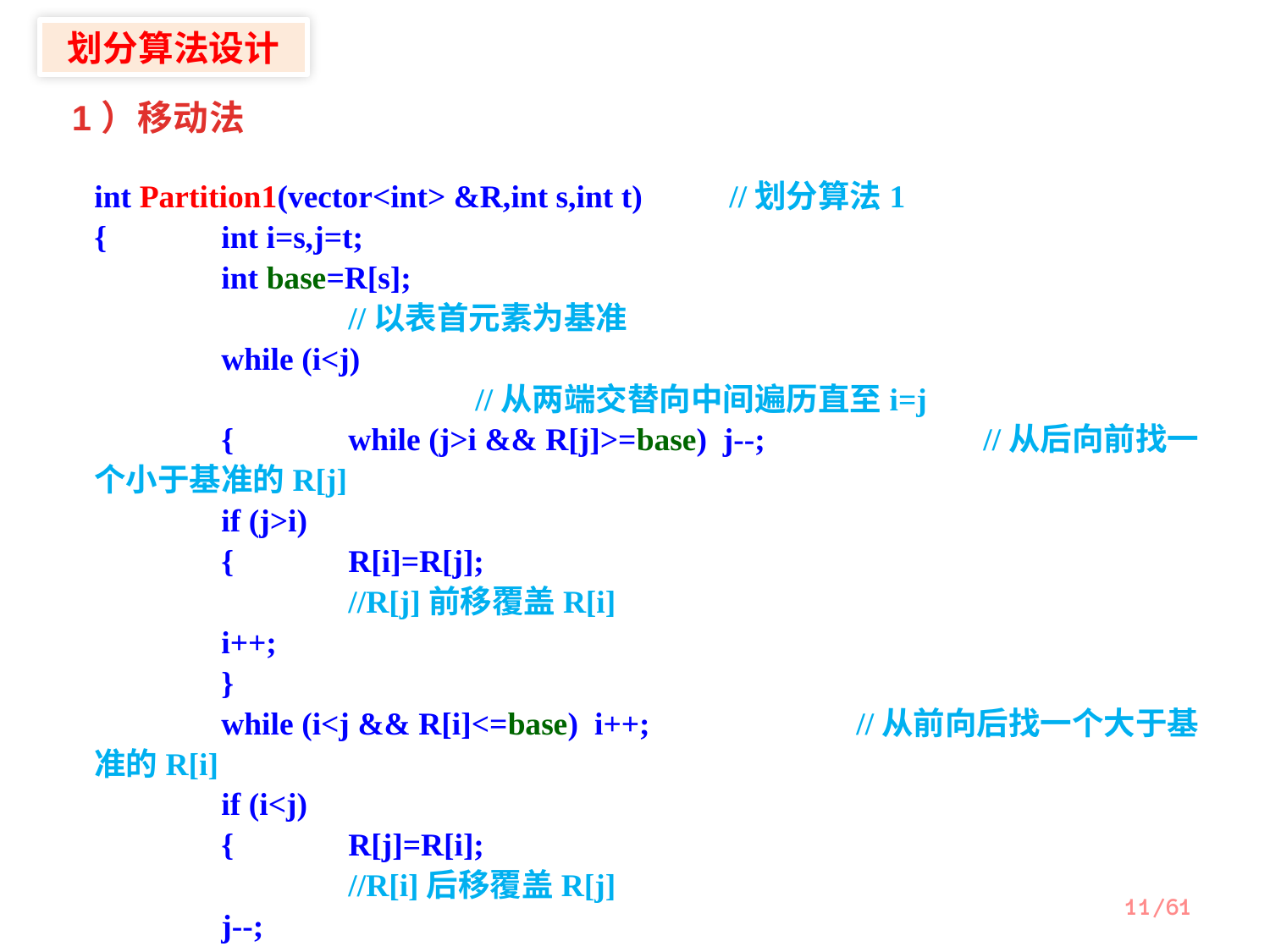

划分算法设计
1）移动法
int Partition1(vector<int> &R,int s,int t) 	//划分算法1
{   	int i=s,j=t;
    	int base=R[s]; 								//以表首元素为基准
    	while (i<j) 									//从两端交替向中间遍历直至i=j
    	{	while (j>i && R[j]>=base)  j--; 		//从后向前找一个小于基准的R[j]
         	if (j>i)
         	{	R[i]=R[j]; 							//R[j]前移覆盖R[i]
              	i++;
         	}
         	while (i<j && R[i]<=base)  i++; 		//从前向后找一个大于基准的R[i]
         	if (i<j)
         	{	R[j]=R[i]; 							//R[i]后移覆盖R[j]
              	j--;
         	}
     	}
     	R[i]=base; 									//基准归位
     	return i;									//返回基准归位的位置
}
11/61